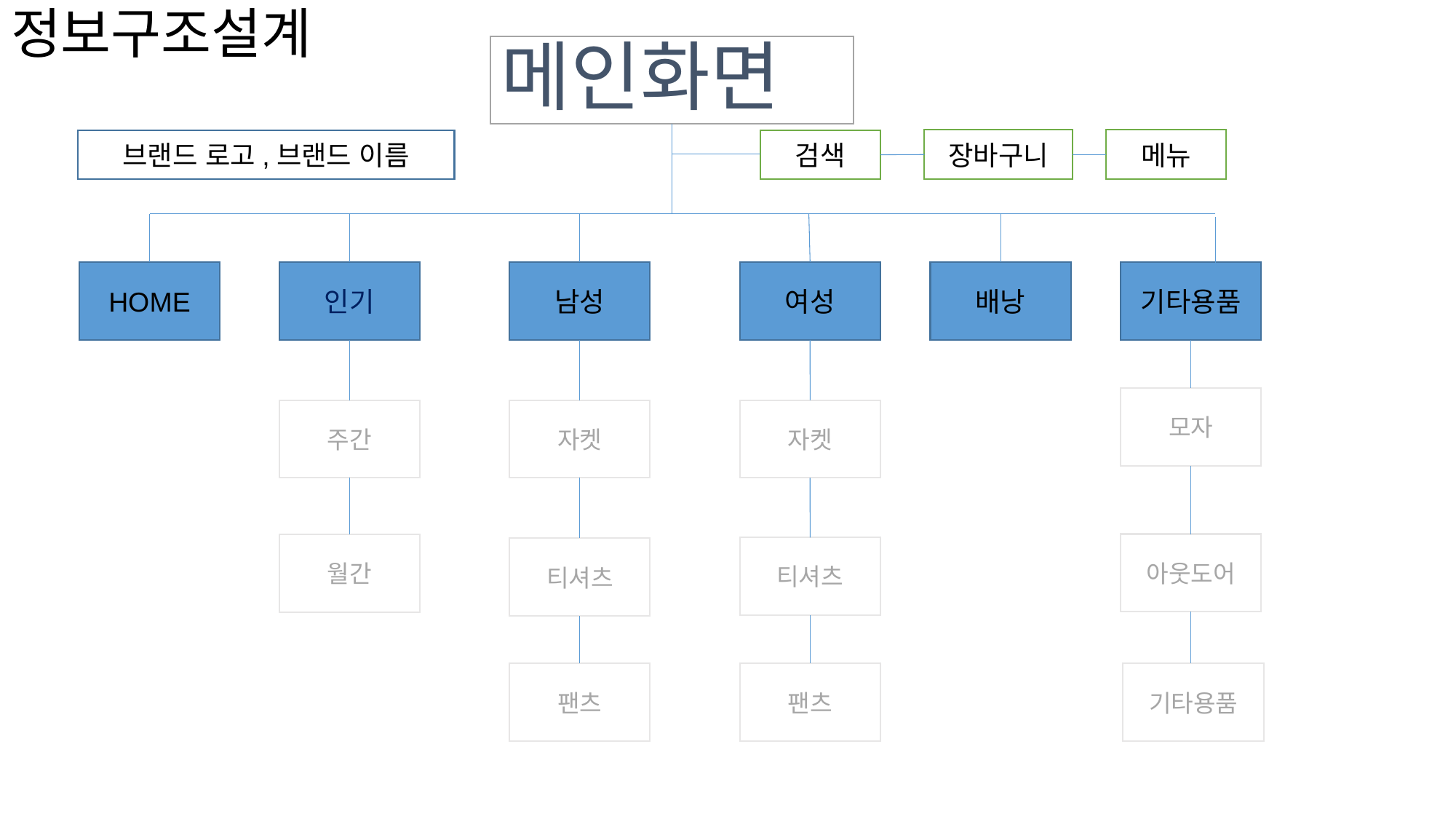

# 정보구조설계
메인화면
장바구니
메뉴
검색
브랜드 로고,브랜드 이름
HOME
인기
남성
여성
배낭
기타용품
모자
주간
자켓
자켓
아웃도어
월간
티셔츠
티셔츠
팬츠
팬츠
기타용품